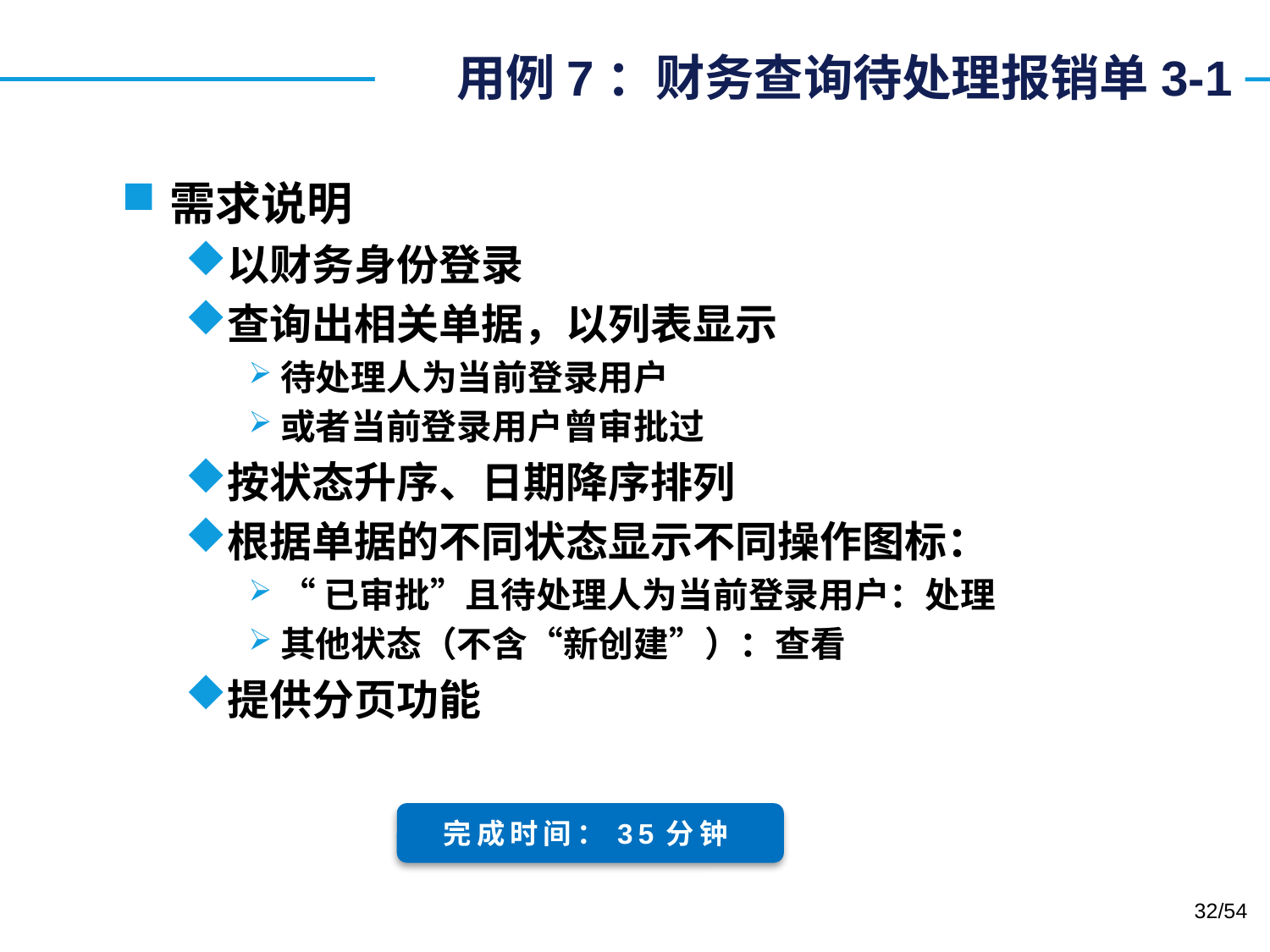

# 用例7：财务查询待处理报销单3-1
需求说明
以财务身份登录
查询出相关单据，以列表显示
待处理人为当前登录用户
或者当前登录用户曾审批过
按状态升序、日期降序排列
根据单据的不同状态显示不同操作图标：
“已审批”且待处理人为当前登录用户：处理
其他状态（不含“新创建”）：查看
提供分页功能

完成时间：35分钟
32/54